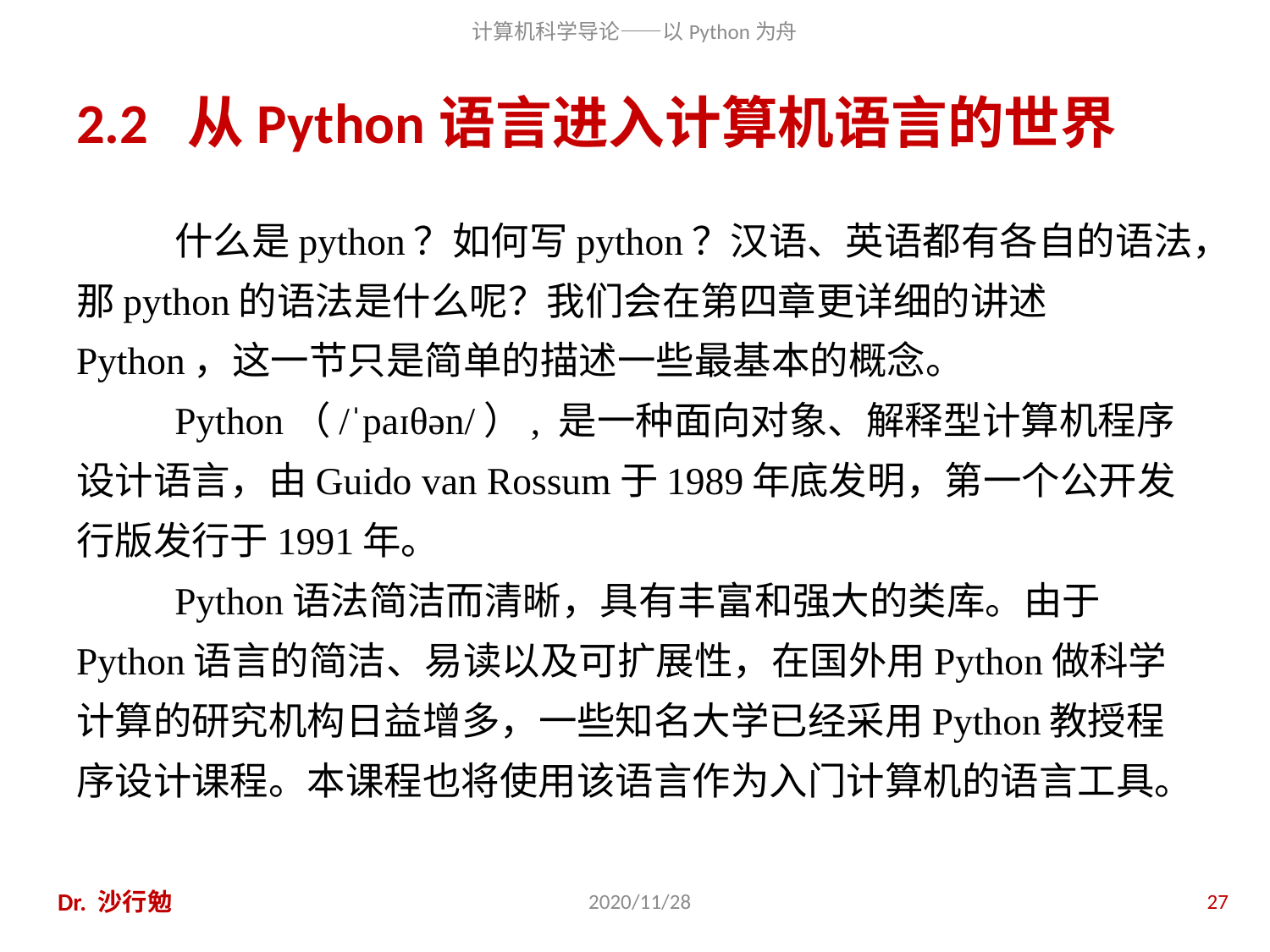

# 2.2  从Python语言进入计算机语言的世界
什么是python？如何写python？汉语、英语都有各自的语法，那python的语法是什么呢？我们会在第四章更详细的讲述Python，这一节只是简单的描述一些最基本的概念。
Python（/ˈpaɪθən/）, 是一种面向对象、解释型计算机程序设计语言，由Guido van Rossum于1989年底发明，第一个公开发行版发行于1991年。
Python语法简洁而清晰，具有丰富和强大的类库。由于Python语言的简洁、易读以及可扩展性，在国外用Python做科学计算的研究机构日益增多，一些知名大学已经采用Python教授程序设计课程。本课程也将使用该语言作为入门计算机的语言工具。
Dr. 沙行勉
2020/11/28
27